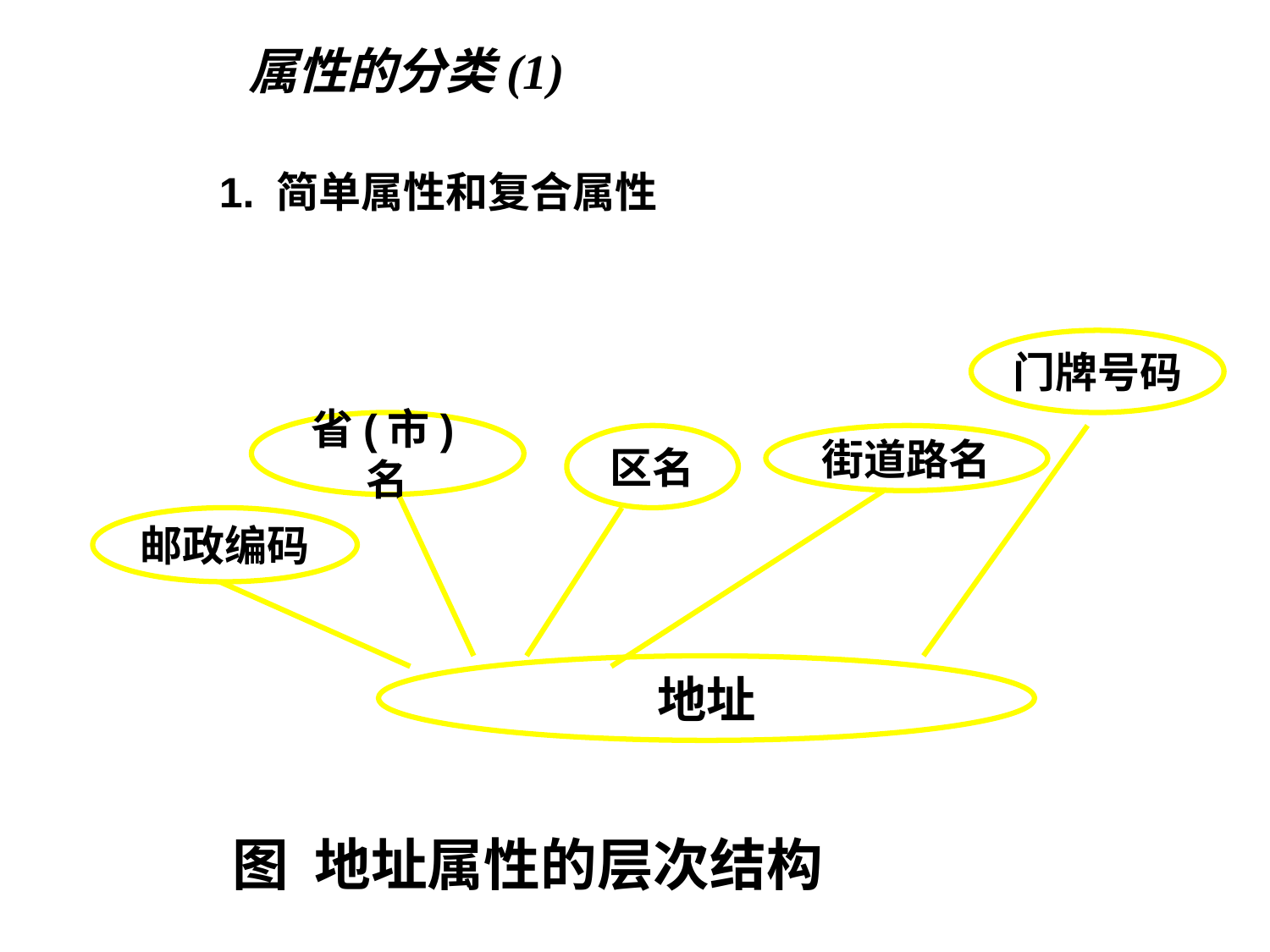

属性的分类(1)
1. 简单属性和复合属性

门牌号码
省(市)名
街道路名
区名

邮政编码

地址
图  地址属性的层次结构